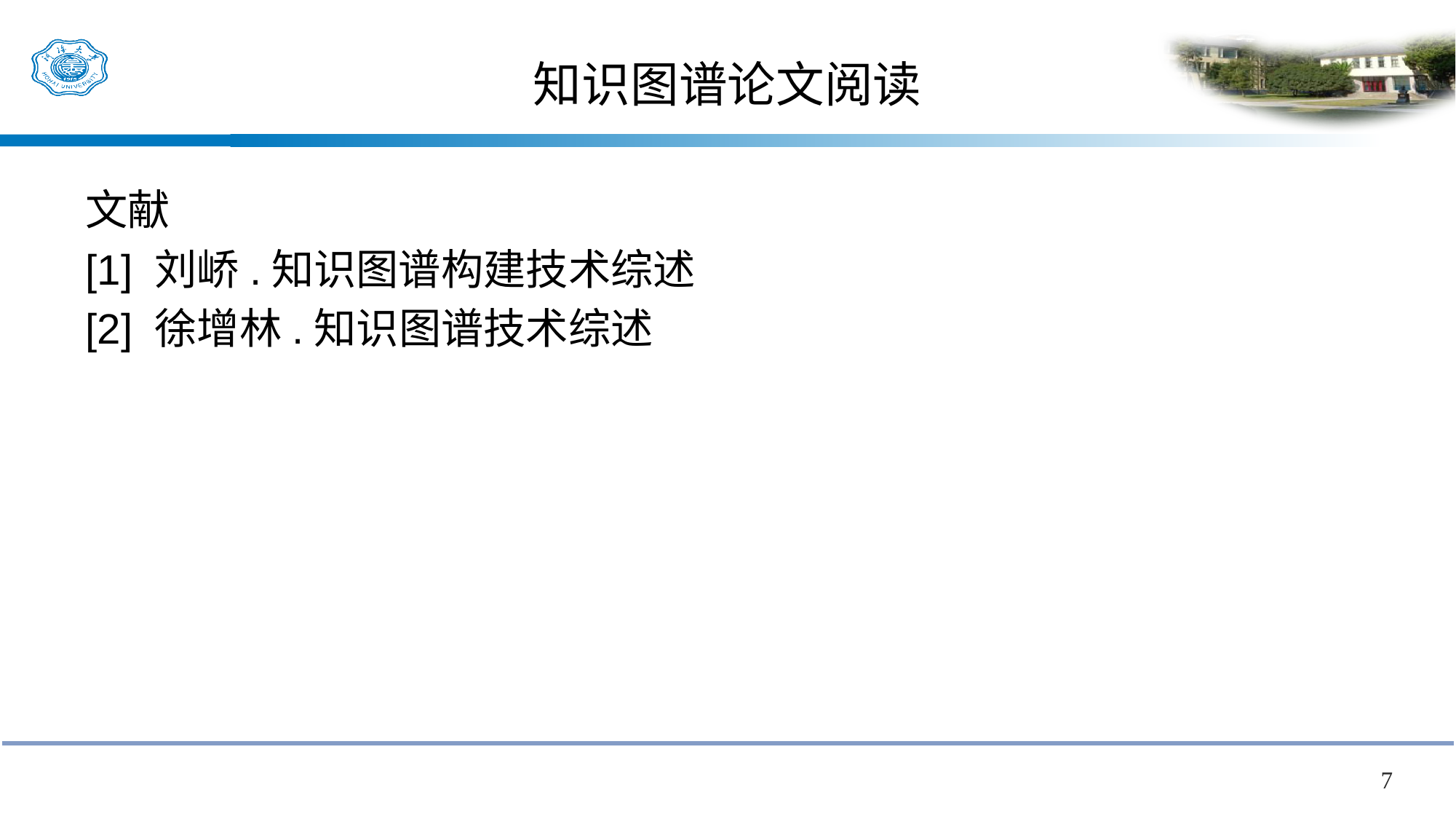

# 知识图谱论文阅读
文献
[1] 刘峤.知识图谱构建技术综述
[2] 徐增林.知识图谱技术综述
7